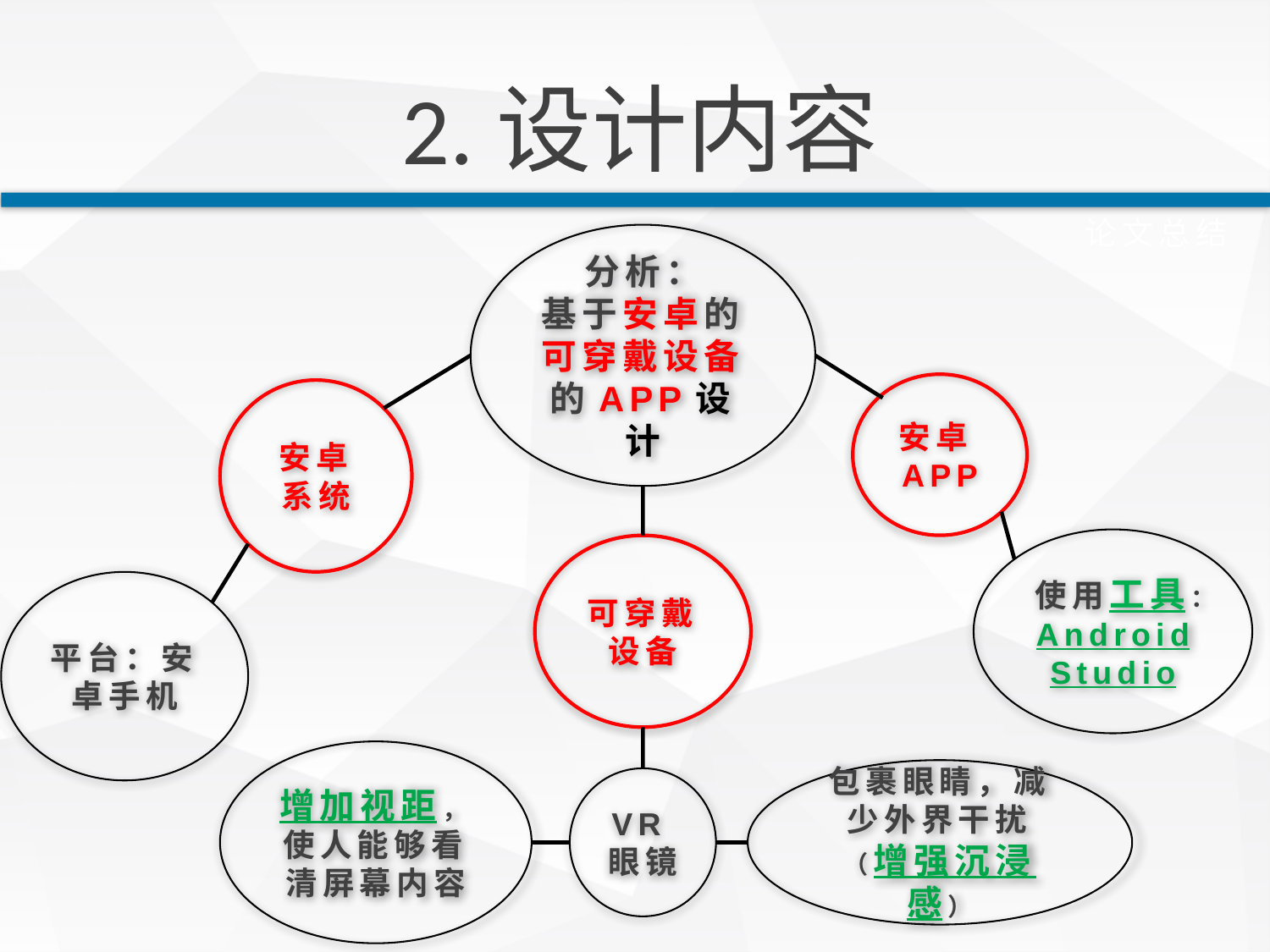

2.设计内容

论文总结
分析：
基于安卓的可穿戴设备的APP设计
安卓APP
安卓系统
使用工具：
Android
Studio
可穿戴设备
平台：安卓手机
增加视距，使人能够看清屏幕内容
包裹眼睛，减少外界干扰（增强沉浸感）
VR眼镜